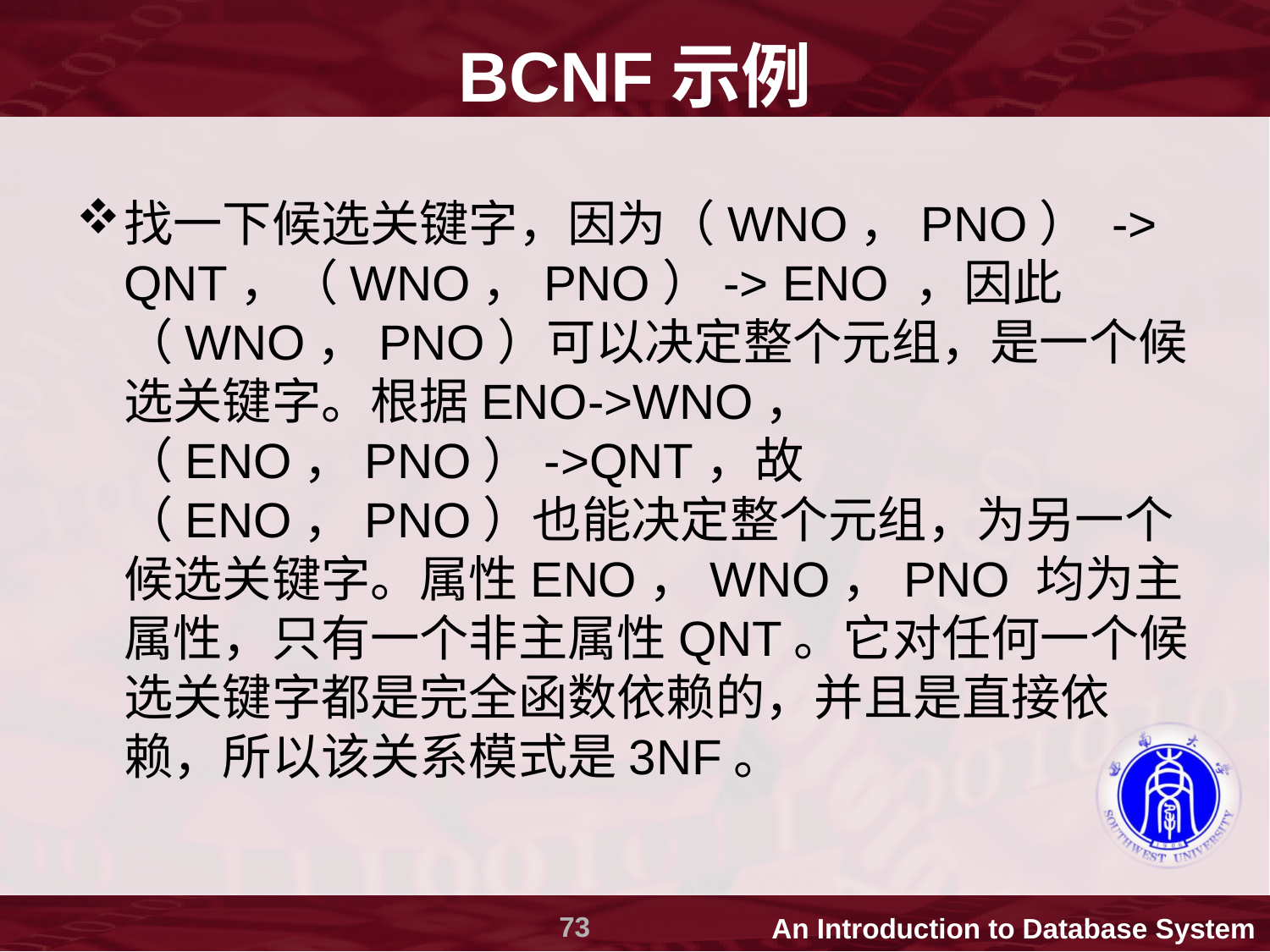

# BCNF示例
找一下候选关键字，因为（WNO，PNO） -> QNT，（WNO，PNO）-> ENO ，因此 （WNO，PNO）可以决定整个元组，是一个候选关键字。根据ENO->WNO，（ENO，PNO）->QNT，故（ENO，PNO）也能决定整个元组，为另一个候选关键字。属性ENO，WNO，PNO 均为主属性，只有一个非主属性QNT。它对任何一个候选关键字都是完全函数依赖的，并且是直接依赖，所以该关系模式是3NF。
73